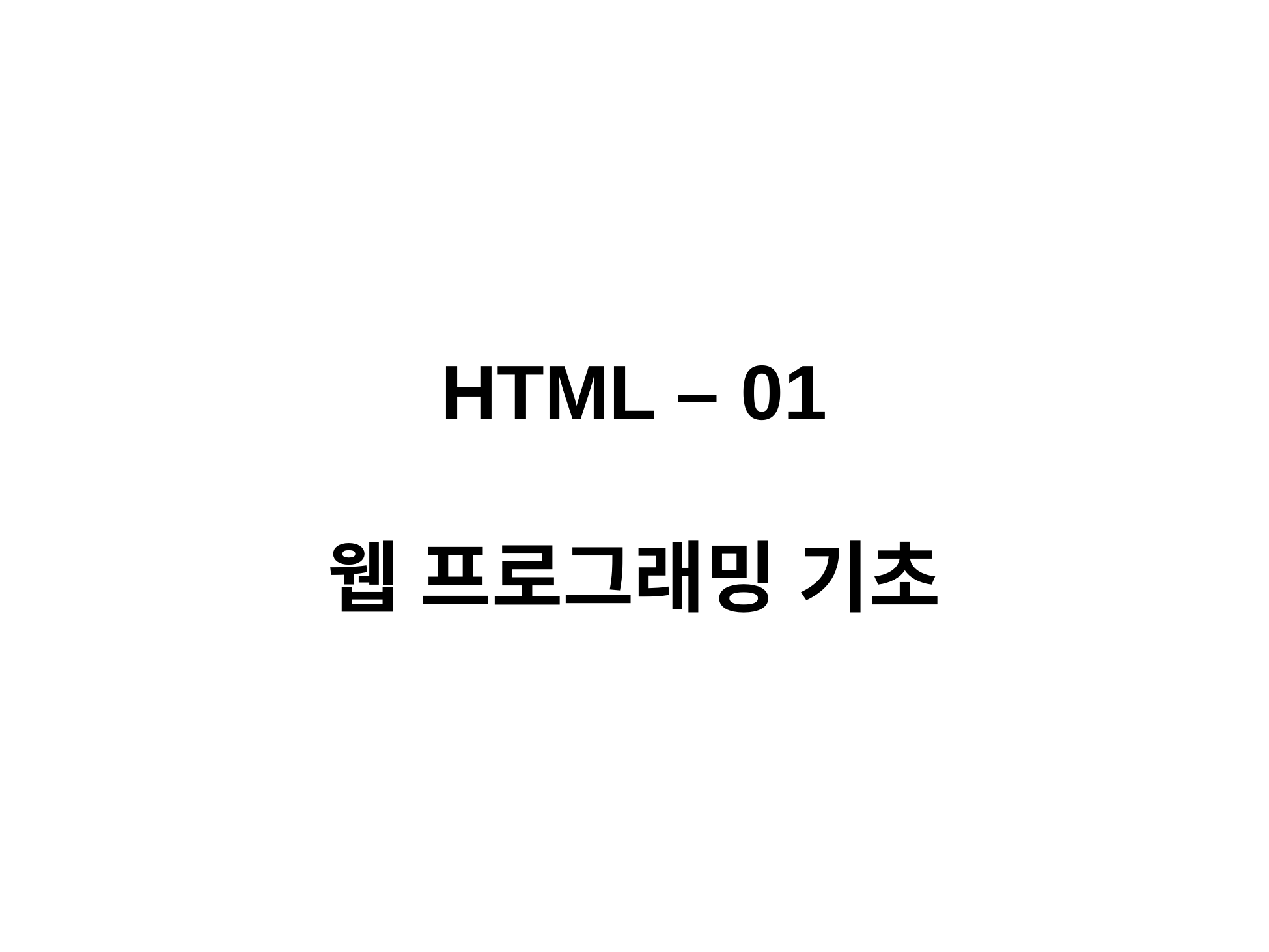

# HTML – 01 웹 프로그래밍 기초